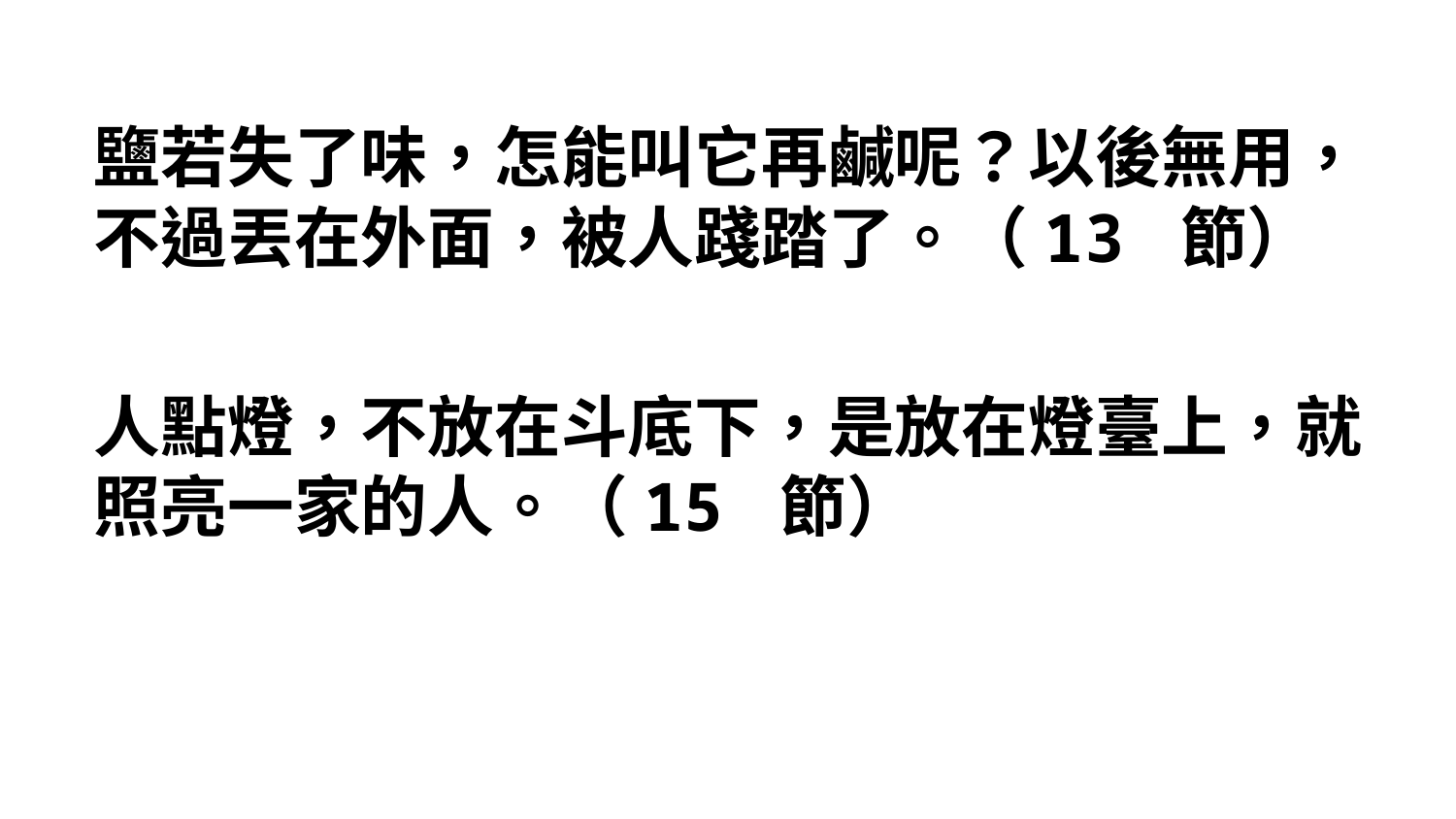

鹽若失了味，怎能叫它再鹹呢？以後無用，不過丟在外面，被人踐踏了。（13 節）
人點燈，不放在斗底下，是放在燈臺上，就照亮一家的人。（15 節）